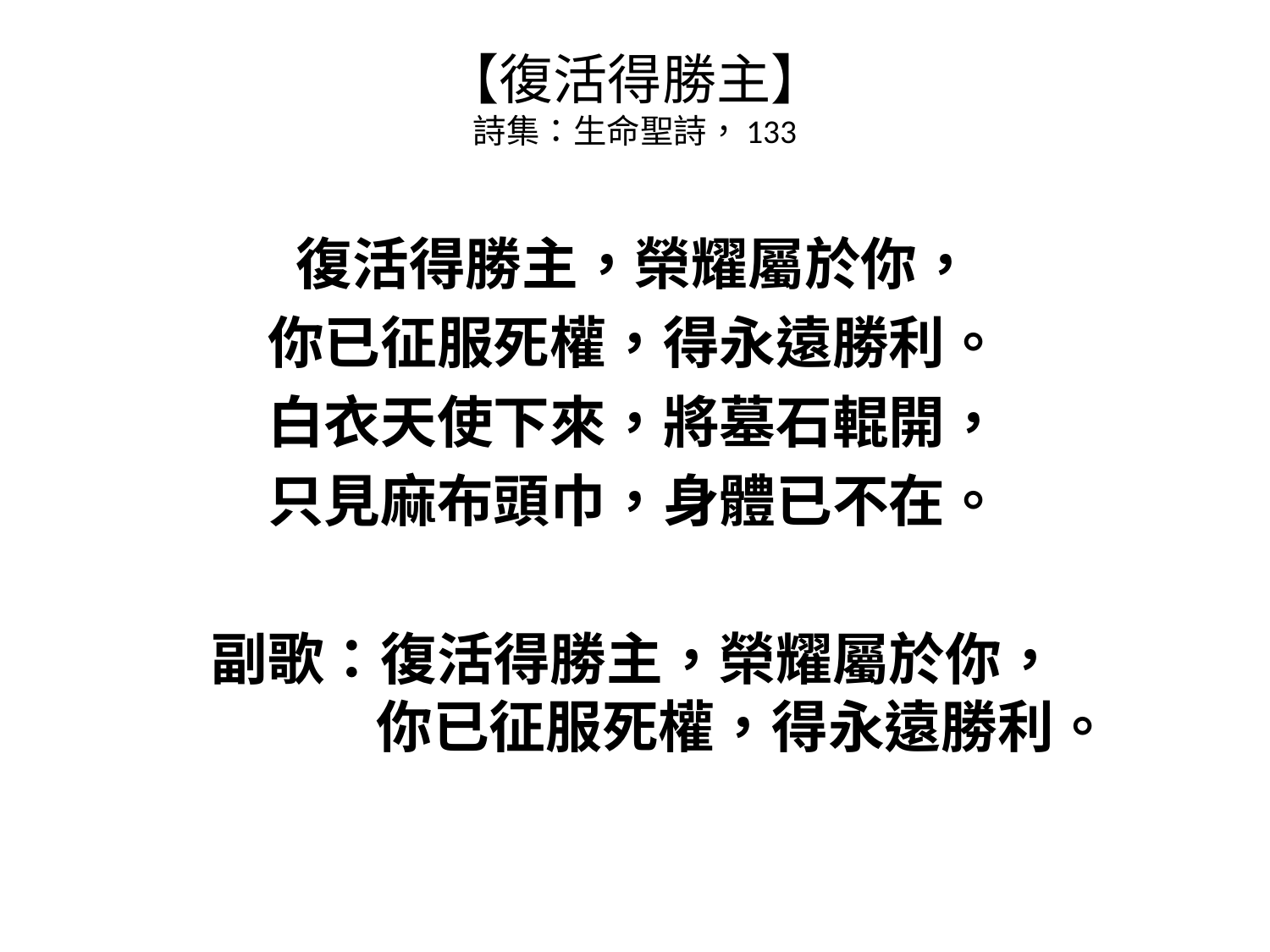

# 【復活得勝主】 詩集：生命聖詩，133
復活得勝主，榮耀屬於你，
你已征服死權，得永遠勝利。
白衣天使下來，將墓石輥開，
只見麻布頭巾，身體已不在。

副歌：復活得勝主，榮耀屬於你，
　　　你已征服死權，得永遠勝利。